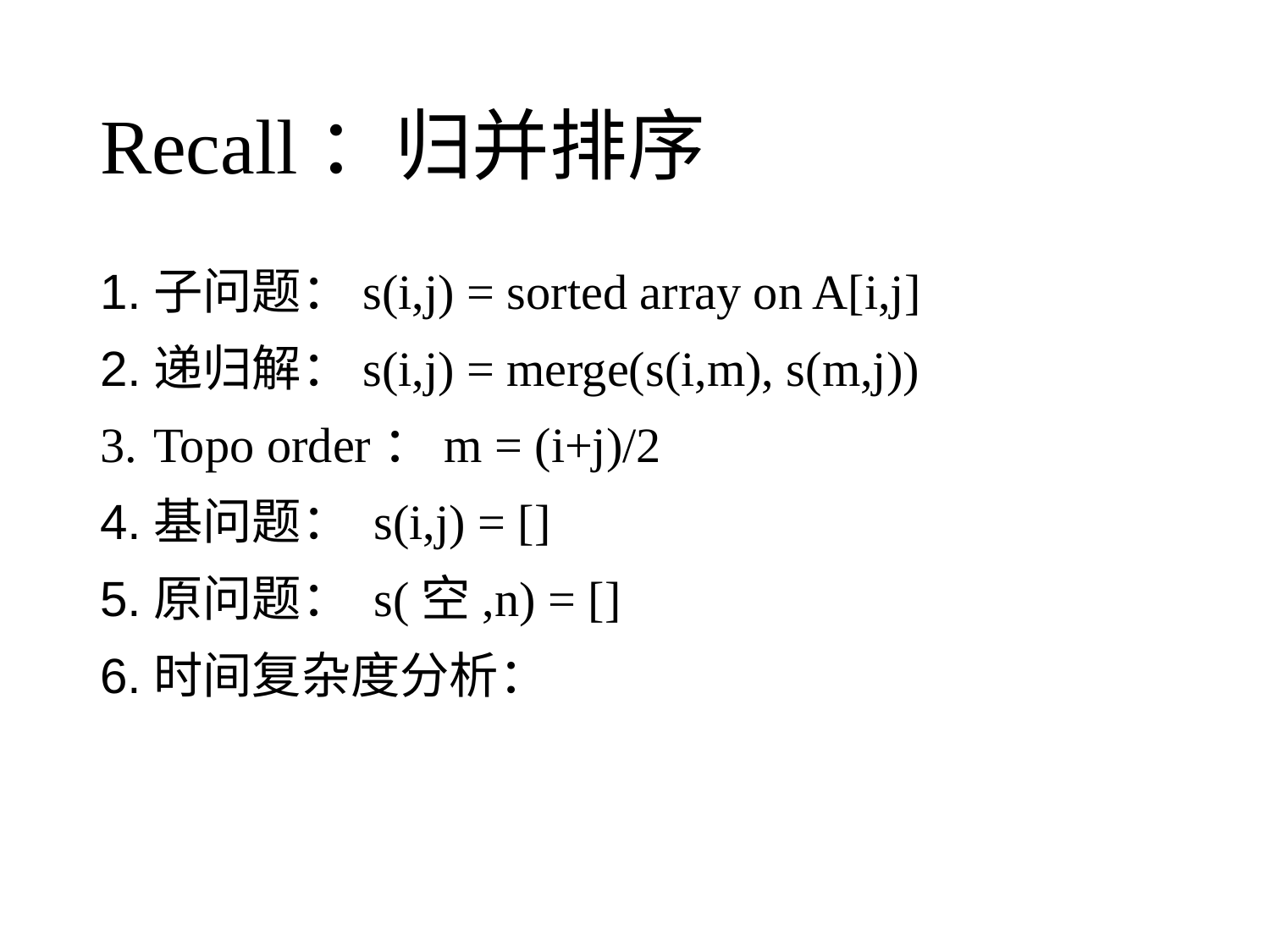

# Recall：归并排序
子问题：s(i,j) = sorted array on A[i,j]
递归解：s(i,j) = merge(s(i,m), s(m,j))
Topo order：m = (i+j)/2
基问题： s(i,j) = []
原问题： s(空,n) = []
时间复杂度分析：